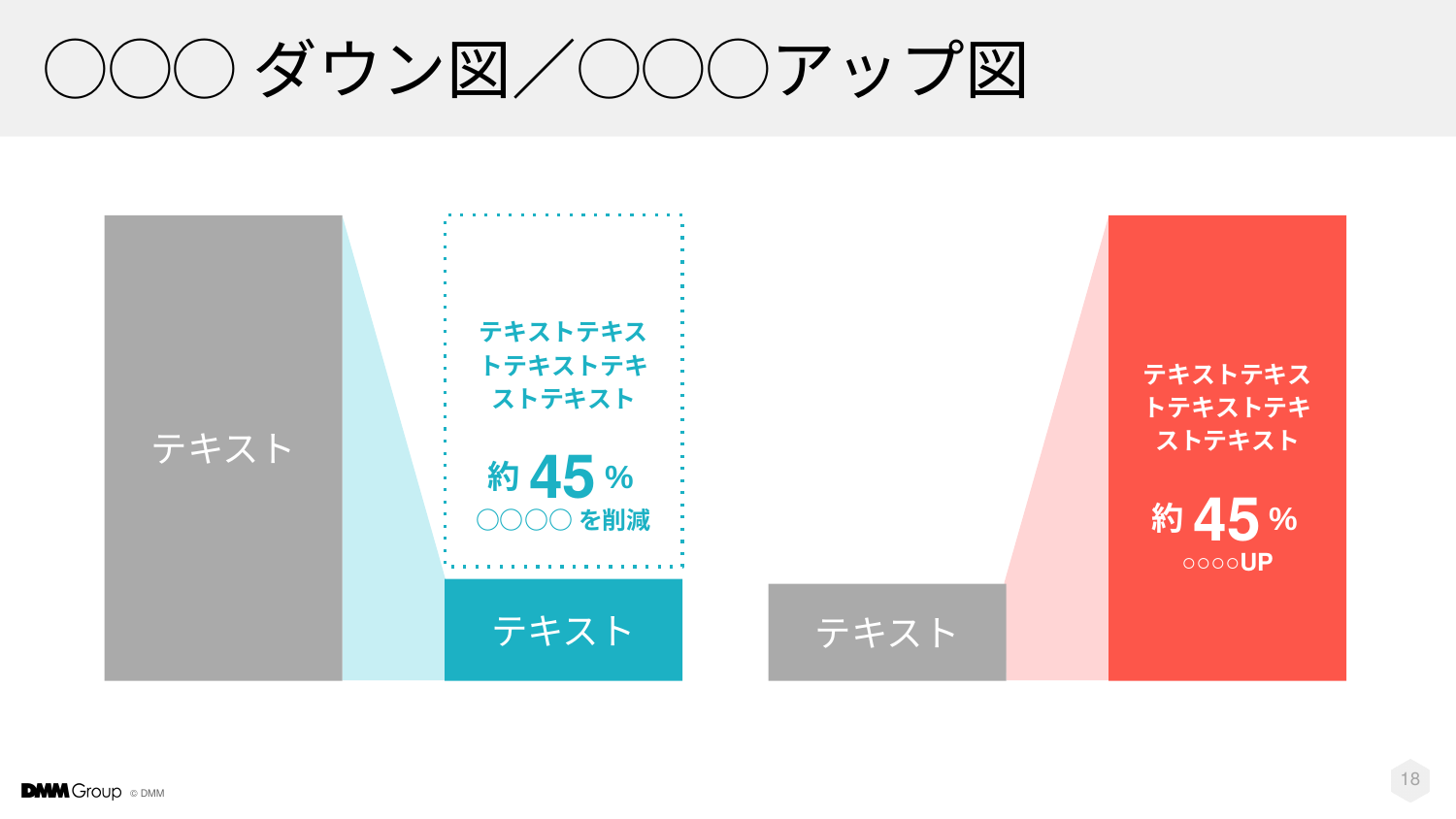

# ◯◯◯ダウン図／◯◯◯アップ図
テキスト

テキストテキストテキストテキストテキスト
テキストテキストテキストテキストテキスト
45
約
%
45
約
%
○○○○を削減
○○○○UP
テキスト
テキスト
18